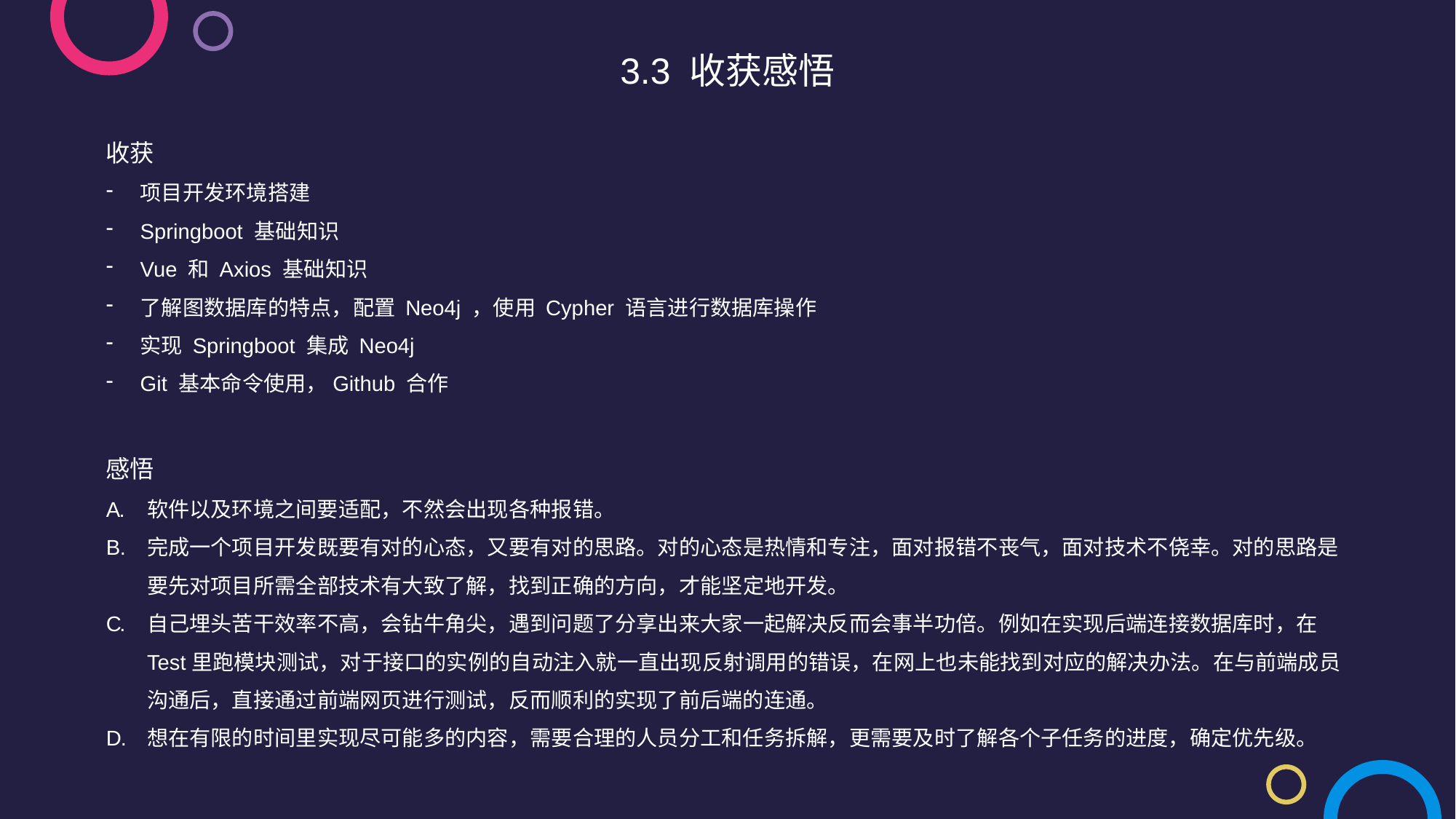

3.3 收获感悟
收获
项目开发环境搭建
Springboot 基础知识
Vue 和 Axios 基础知识
了解图数据库的特点，配置 Neo4j ，使用 Cypher 语言进行数据库操作
实现 Springboot 集成 Neo4j
Git 基本命令使用，Github 合作

感悟
软件以及环境之间要适配，不然会出现各种报错。
完成一个项目开发既要有对的心态，又要有对的思路。对的心态是热情和专注，面对报错不丧气，面对技术不侥幸。对的思路是要先对项目所需全部技术有大致了解，找到正确的方向，才能坚定地开发。
自己埋头苦干效率不高，会钻牛角尖，遇到问题了分享出来大家一起解决反而会事半功倍。例如在实现后端连接数据库时，在Test里跑模块测试，对于接口的实例的自动注入就一直出现反射调用的错误，在网上也未能找到对应的解决办法。在与前端成员沟通后，直接通过前端网页进行测试，反而顺利的实现了前后端的连通。
想在有限的时间里实现尽可能多的内容，需要合理的人员分工和任务拆解，更需要及时了解各个子任务的进度，确定优先级。